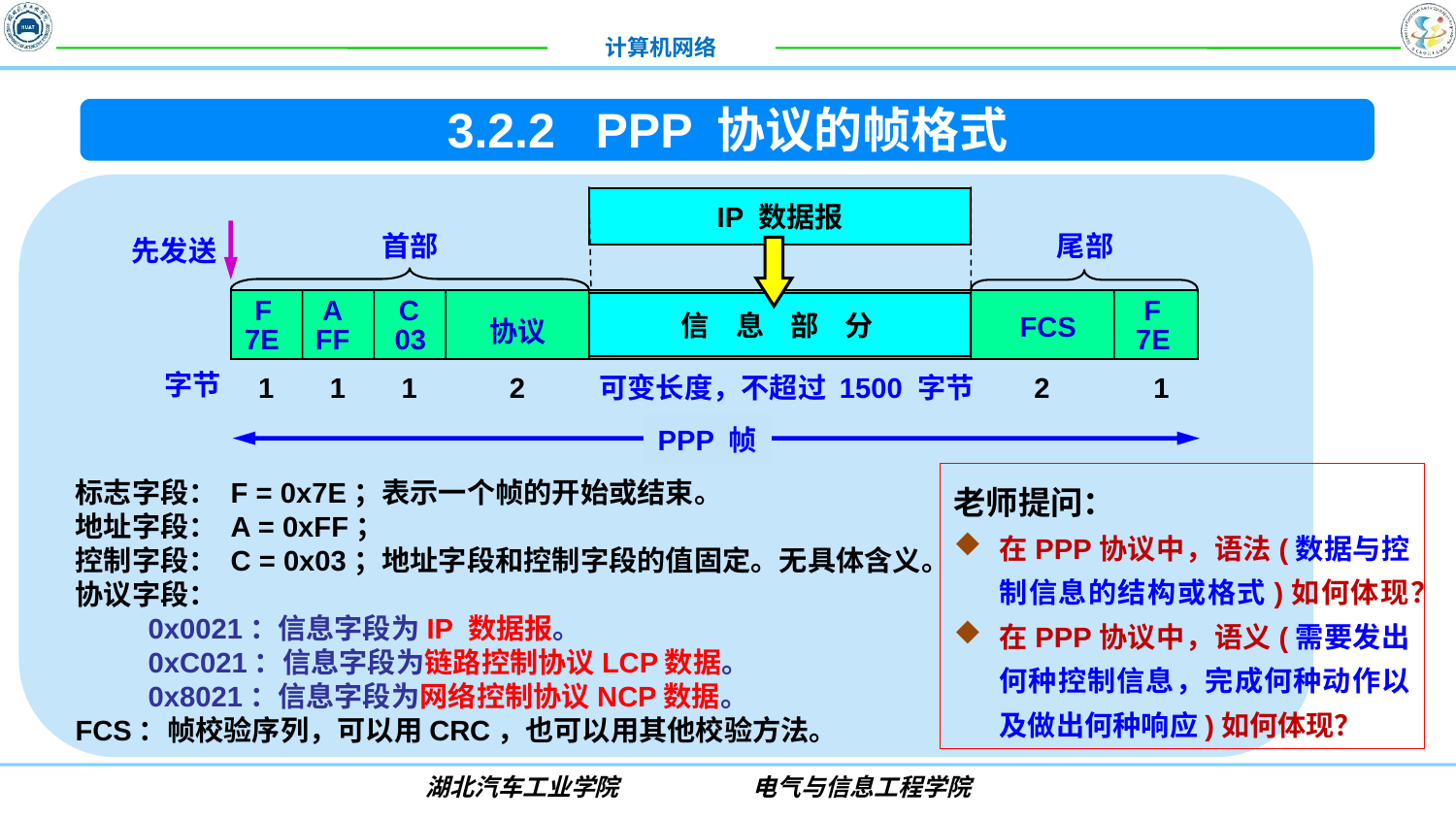

3.2.2   PPP 协议的帧格式

IP 数据报

首部
尾部
先发送

F
A
F
C

信    息    部    分
FCS
协议
7E
FF
03
7E
字节
1
1
1
2
可变长度，不超过 1500 字节
2
1
PPP 帧

老师提问：
在PPP协议中，语法(数据与控制信息的结构或格式)如何体现？
在PPP协议中，语义(需要发出何种控制信息，完成何种动作以及做出何种响应)如何体现？
标志字段： F = 0x7E；表示一个帧的开始或结束。
地址字段： A = 0xFF；
控制字段： C = 0x03；地址字段和控制字段的值固定。无具体含义。
协议字段：
0x0021：信息字段为IP 数据报。
0xC021：信息字段为链路控制协议LCP数据。
0x8021：信息字段为网络控制协议NCP数据。
FCS：帧校验序列，可以用CRC，也可以用其他校验方法。